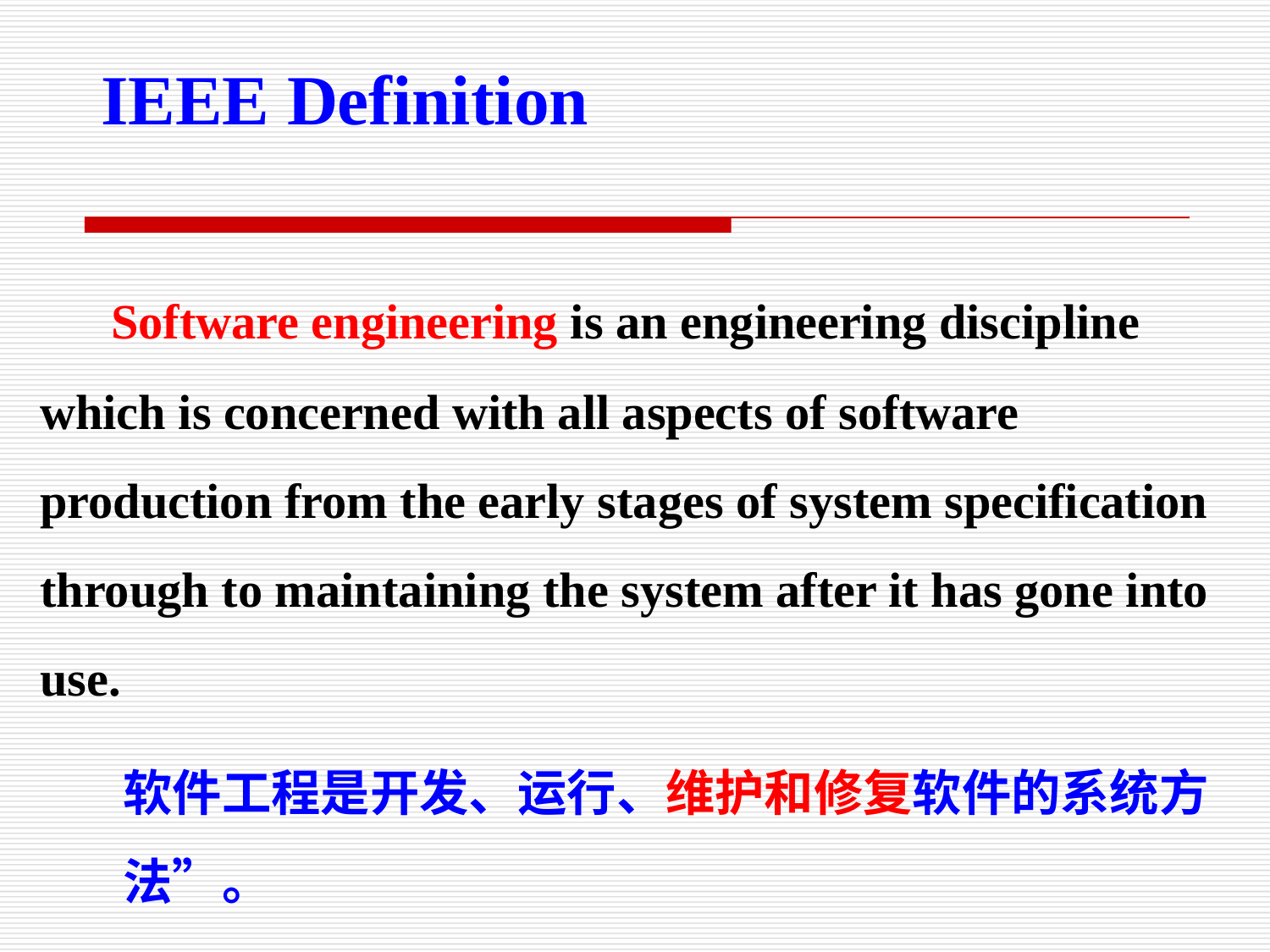

IEEE Definition
     Software engineering is an engineering discipline which is concerned with all aspects of software production from the early stages of system specification through to maintaining the system after it has gone into use.
软件工程是开发、运行、维护和修复软件的系统方法”。